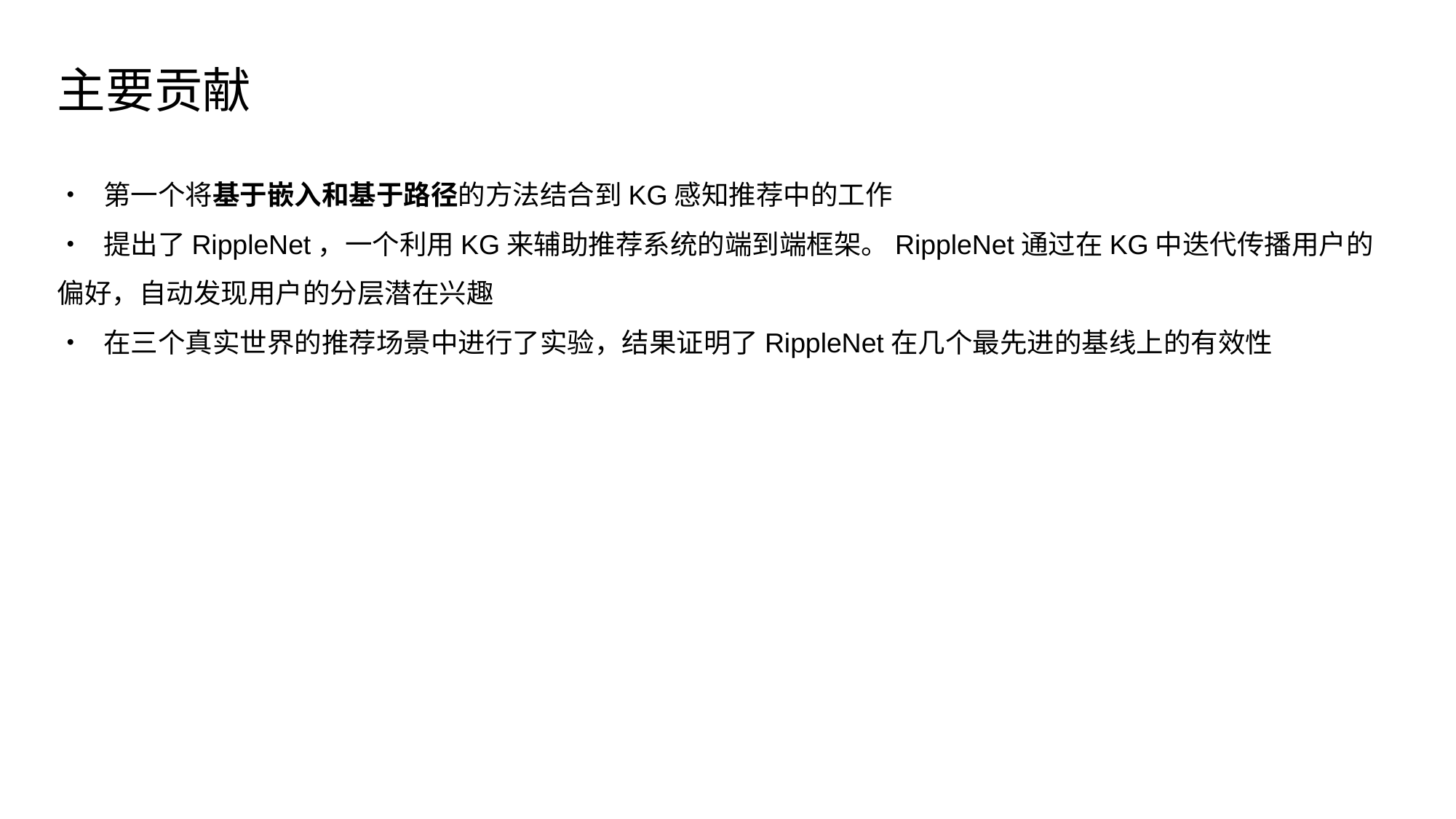

主要贡献
•  第一个将基于嵌入和基于路径的方法结合到KG感知推荐中的工作
•  提出了RippleNet，一个利用KG来辅助推荐系统的端到端框架。RippleNet通过在KG中迭代传播用户的偏好，自动发现用户的分层潜在兴趣
•  在三个真实世界的推荐场景中进行了实验，结果证明了RippleNet在几个最先进的基线上的有效性